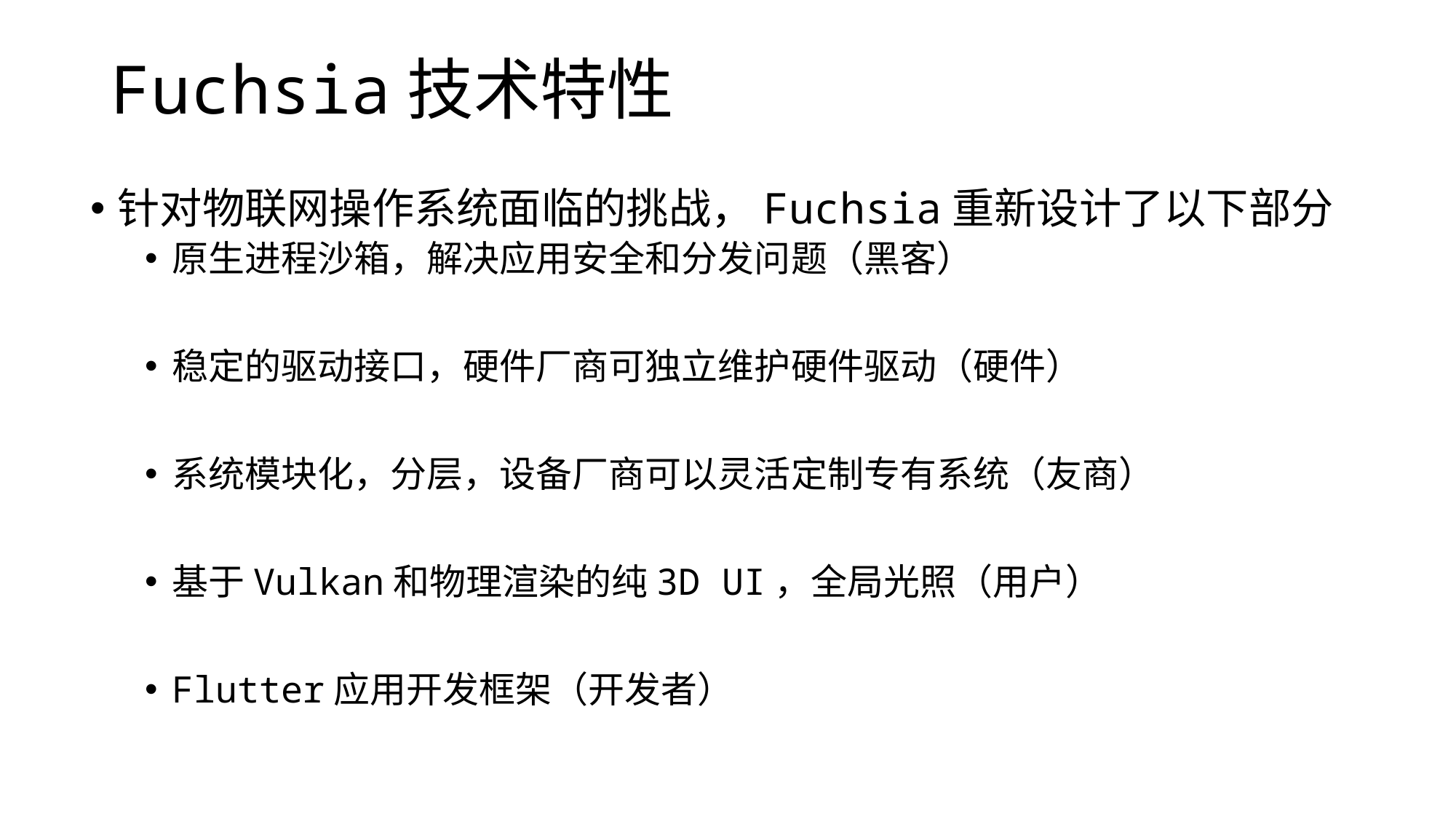

# Fuchsia技术特性
针对物联网操作系统面临的挑战，Fuchsia重新设计了以下部分
原生进程沙箱，解决应用安全和分发问题（黑客）

稳定的驱动接口，硬件厂商可独立维护硬件驱动（硬件）

系统模块化，分层，设备厂商可以灵活定制专有系统（友商）

基于Vulkan和物理渲染的纯3D UI，全局光照（用户）

Flutter应用开发框架（开发者）
15